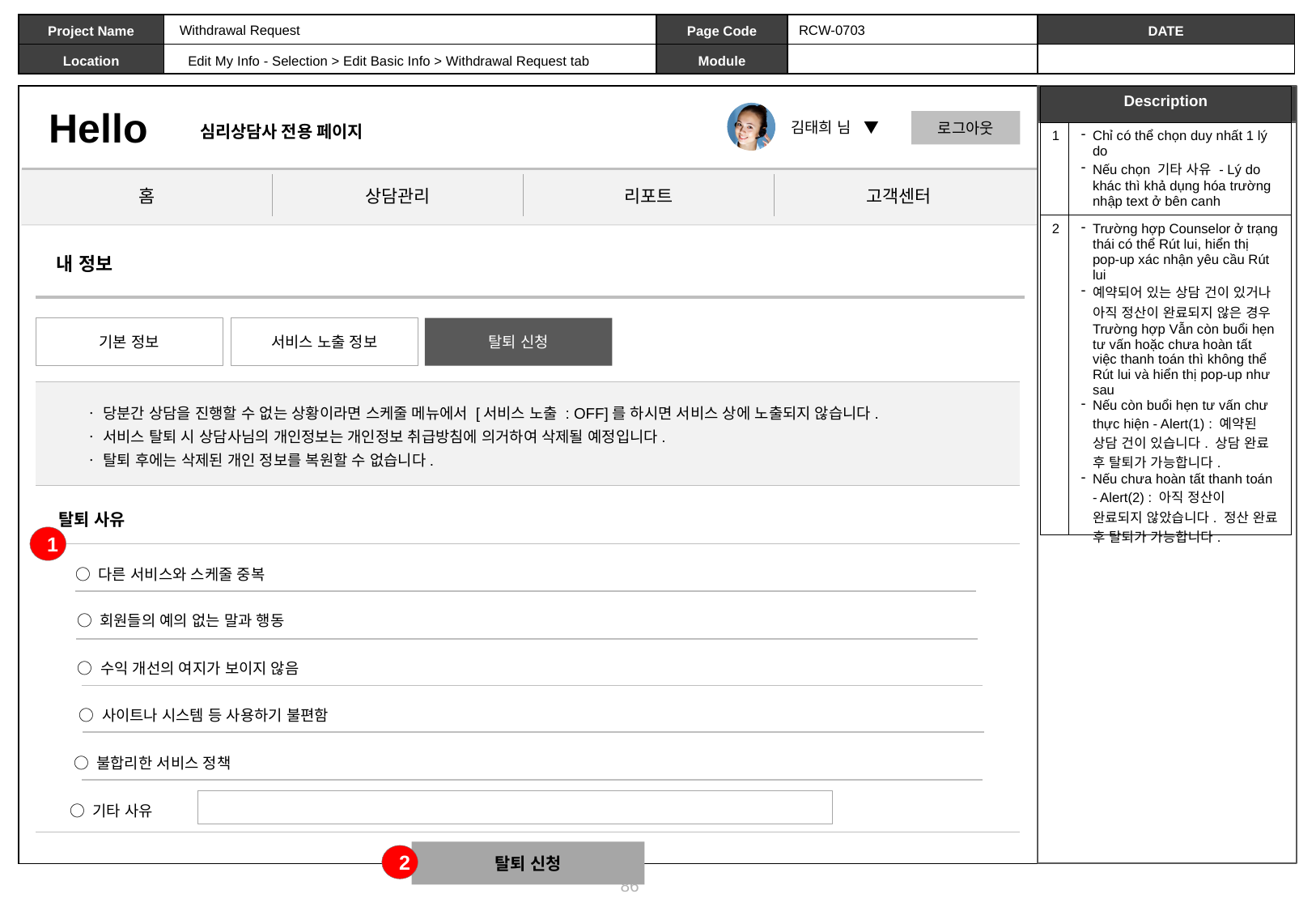

Withdrawal Request
RCW-0703
Edit My Info - Selection > Edit Basic Info > Withdrawal Request tab
| Description |  |
| --- | --- |
| 1 | Chỉ có thể chọn duy nhất 1 lý do Nếu chọn 기타 사유 - Lý do khác thì khả dụng hóa trường nhập text ở bên canh |
| 2 | Trường hợp Counselor ở trạng thái có thể Rút lui, hiển thị pop-up xác nhận yêu cầu Rút lui 예약되어 있는 상담 건이 있거나 아직 정산이 완료되지 않은 경우 Trường hợp Vẫn còn buổi hẹn tư vấn hoặc chưa hoàn tất việc thanh toán thì không thể Rút lui và hiển thị pop-up như sau Nếu còn buổi hẹn tư vấn chư thực hiện - Alert(1) : 예약된 상담 건이 있습니다. 상담 완료 후 탈퇴가 가능합니다. Nếu chưa hoàn tất thanh toán - Alert(2) : 아직 정산이 완료되지 않았습니다. 정산 완료 후 탈퇴가 가능합니다. |
내 정보
기본 정보
서비스 노출 정보
탈퇴 신청
|  |
| --- |
ㆍ 당분간 상담을 진행할 수 없는 상황이라면 스케줄 메뉴에서 [서비스 노출 : OFF]를 하시면 서비스 상에 노출되지 않습니다.
ㆍ 서비스 탈퇴 시 상담사님의 개인정보는 개인정보 취급방침에 의거하여 삭제될 예정입니다.
ㆍ 탈퇴 후에는 삭제된 개인 정보를 복원할 수 없습니다.
탈퇴 사유
1
|  |
| --- |
○ 다른 서비스와 스케줄 중복
○ 회원들의 예의 없는 말과 행동
○ 수익 개선의 여지가 보이지 않음
○ 사이트나 시스템 등 사용하기 불편함
○ 불합리한 서비스 정책
○ 기타 사유

탈퇴 신청
2
86